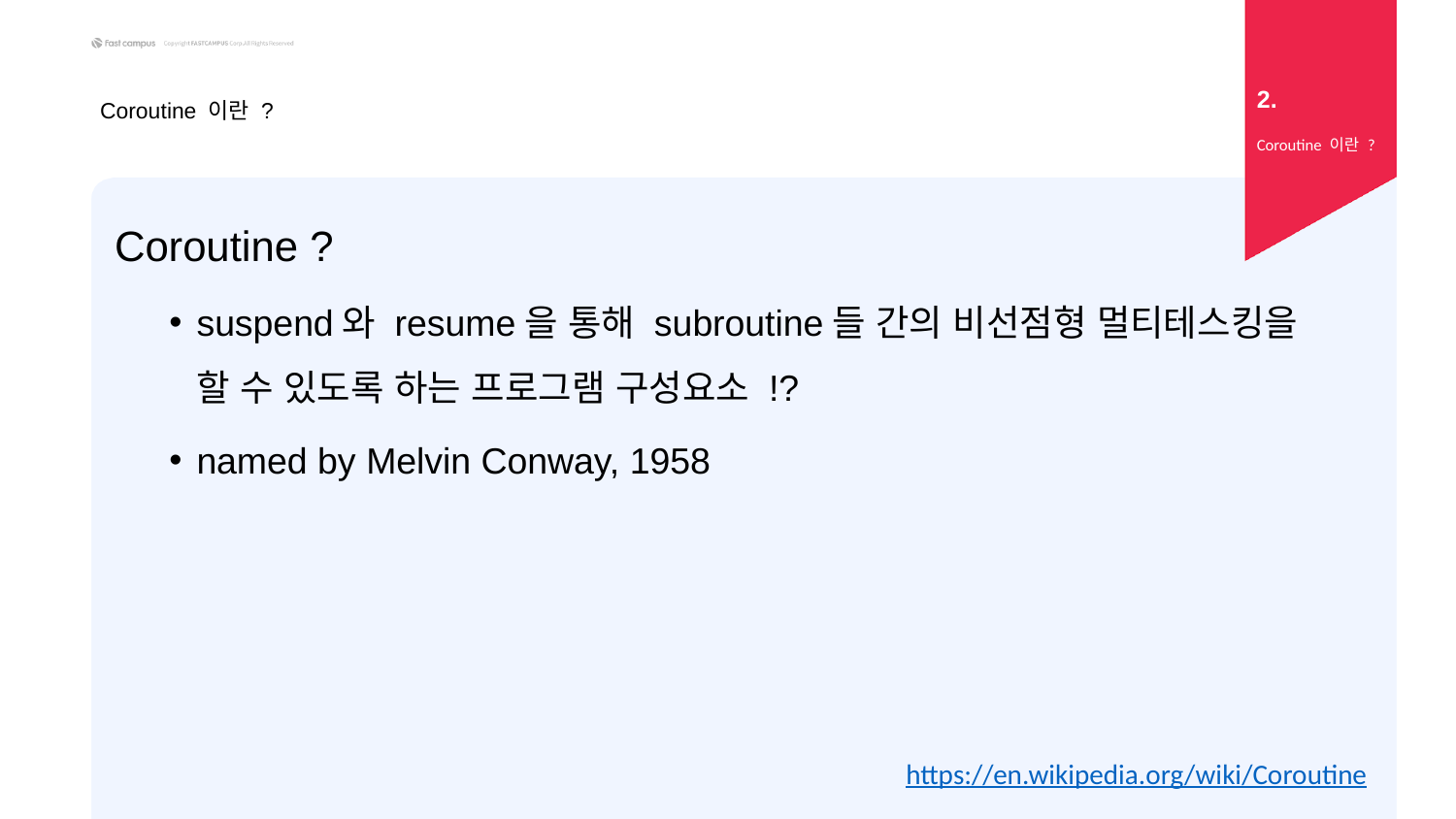

2.
# Coroutine 이란 ?
Coroutine 이란 ?
Coroutine ?
suspend와 resume을 통해 subroutine들 간의 비선점형 멀티테스킹을 할 수 있도록 하는 프로그램 구성요소 !?
named by Melvin Conway, 1958
https://en.wikipedia.org/wiki/Coroutine